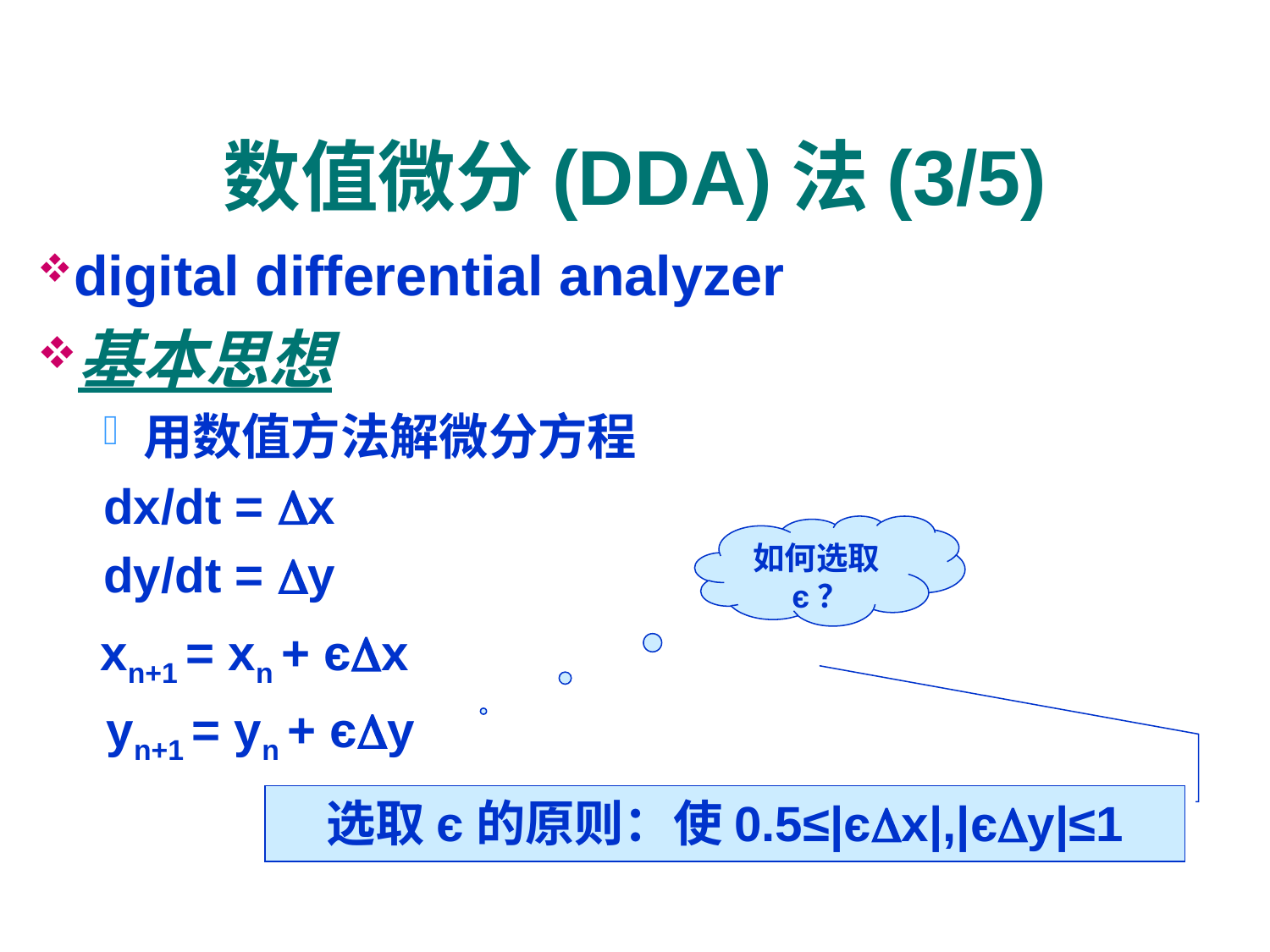

# 数值微分(DDA)法(3/5)
digital differential analyzer
基本思想
用数值方法解微分方程
dx/dt = Δx
dy/dt = Δy
    xn+1 = xn + єΔx
     yn+1 = yn + єΔy
如何选取є？
选取є的原则：使0.5≤|єΔx|,|єΔy|≤1